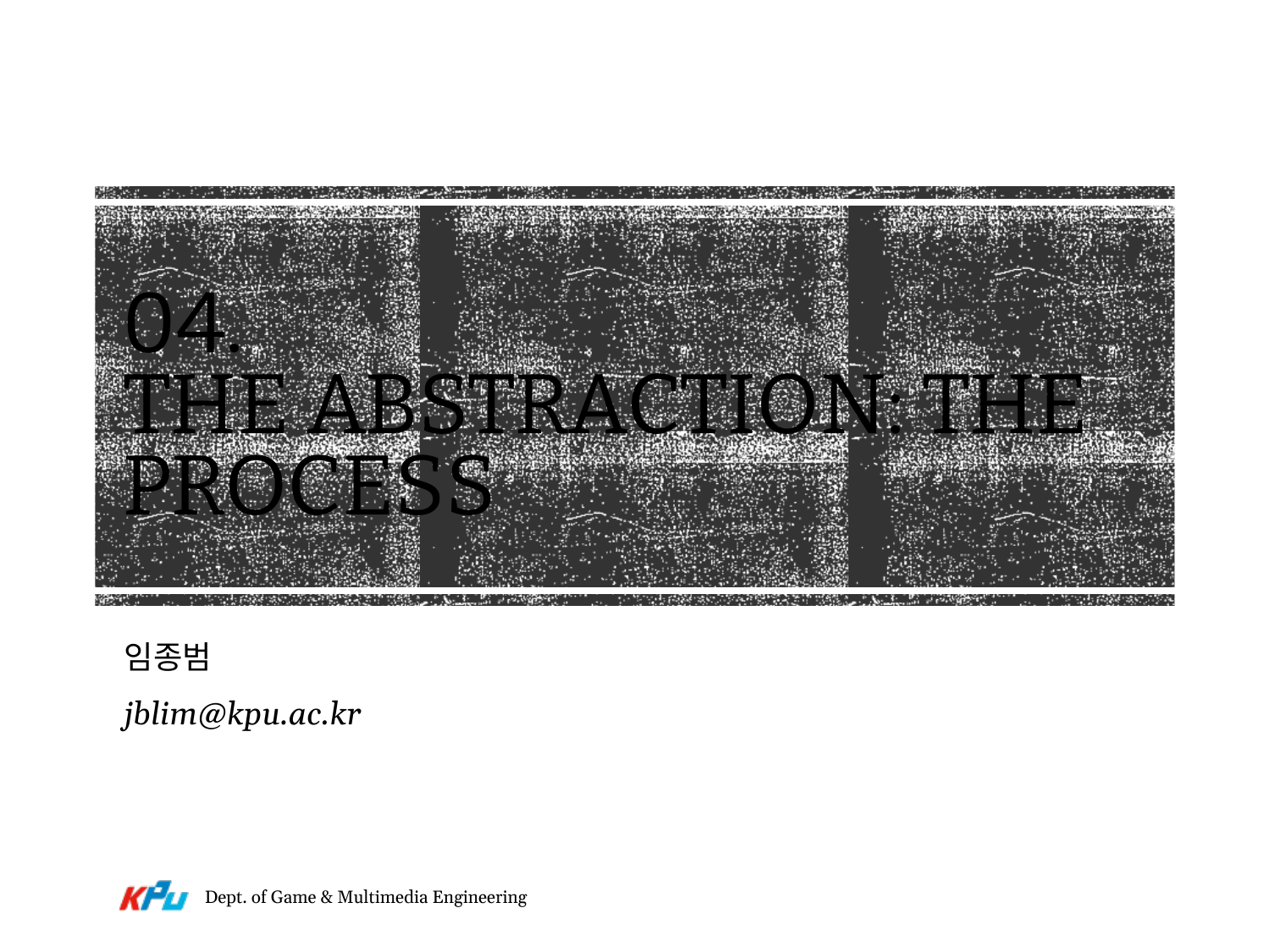

# 04. The Abstraction: The Process
임종범
jblim@kpu.ac.kr

Dept. of Game & Multimedia Engineering